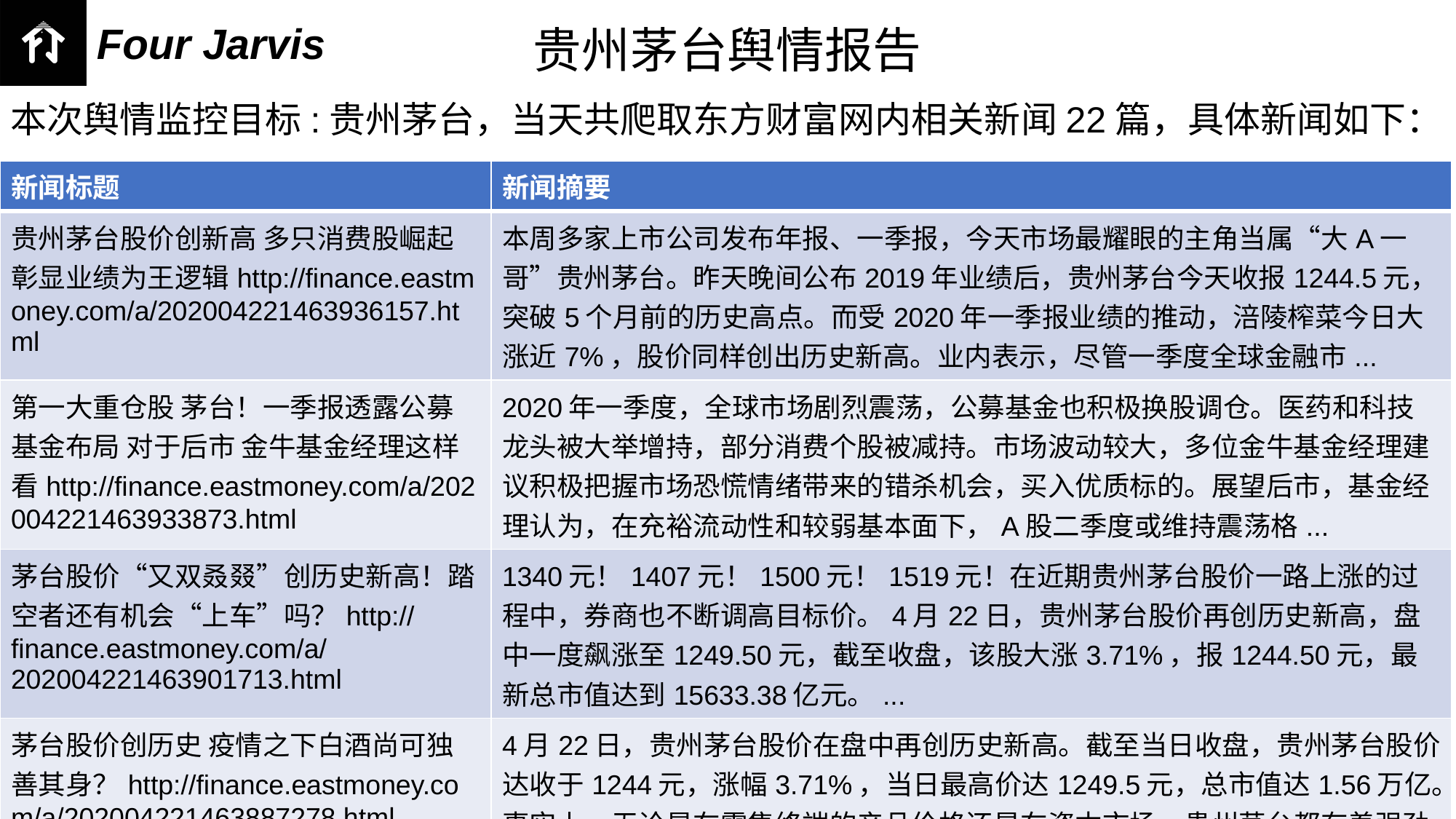

贵州茅台舆情报告
本次舆情监控目标:贵州茅台，当天共爬取东方财富网内相关新闻22篇，具体新闻如下：
| 新闻标题 | 新闻摘要 |
| --- | --- |
| 贵州茅台股价创新高 多只消费股崛起彰显业绩为王逻辑http://finance.eastmoney.com/a/202004221463936157.html | 本周多家上市公司发布年报、一季报，今天市场最耀眼的主角当属“大A一哥”贵州茅台。昨天晚间公布2019年业绩后，贵州茅台今天收报1244.5元，突破5个月前的历史高点。而受2020年一季报业绩的推动，涪陵榨菜今日大涨近7%，股价同样创出历史新高。业内表示，尽管一季度全球金融市... |
| 第一大重仓股 茅台！一季报透露公募基金布局 对于后市 金牛基金经理这样看http://finance.eastmoney.com/a/202004221463933873.html | 2020年一季度，全球市场剧烈震荡，公募基金也积极换股调仓。医药和科技龙头被大举增持，部分消费个股被减持。市场波动较大，多位金牛基金经理建议积极把握市场恐慌情绪带来的错杀机会，买入优质标的。展望后市，基金经理认为，在充裕流动性和较弱基本面下，A股二季度或维持震荡格... |
| 茅台股价“又双叒叕”创历史新高！踏空者还有机会“上车”吗？http://finance.eastmoney.com/a/202004221463901713.html | 1340元！1407元！1500元！1519元！在近期贵州茅台股价一路上涨的过程中，券商也不断调高目标价。4月22日，贵州茅台股价再创历史新高，盘中一度飙涨至1249.50元，截至收盘，该股大涨3.71%，报1244.50元，最新总市值达到15633.38亿元。... |
| 茅台股价创历史 疫情之下白酒尚可独善其身？http://finance.eastmoney.com/a/202004221463887278.html | 4月22日，贵州茅台股价在盘中再创历史新高。截至当日收盘，贵州茅台股价达收于1244元，涨幅3.71%，当日最高价达1249.5元，总市值达1.56万亿。事实上，无论是在零售终端的产品价格还是在资本市场，贵州茅台都有着强劲表现。近日，记者走访了部分线下终端市场发现，北京市场飞... |
| “富人喝酒穷人吃菜”的一天？机构兴奋了：茅台再涨两成！白酒股蹭上“新基建” 这究竟是啥神逻辑？http://finance.eastmoney.com/a/202004221463878923.html | 今天，A股成为了“一瓶酒”和“一包咸菜”表演的舞台！“股王”贵州茅台高开高走，收涨3.71%，报1249.50元/股，在连续上涨了1个月、涨幅达到30%之后，终于突破了去年11月19日盘中创下的前期高点，再度刷新历史纪录！贵州茅台近期日K线图“喝酒正该下菜... |
| 贵州茅台市值再创新高 超越可口可乐居全球第一http://life.eastmoney.com/a/202004221463877267.html | 22日，中国A股明星企业贵州茅台股价大涨逾3%，每股股价收于1244.5元(人民币，下同)，推动公司市值再创新高，达到1.56万亿元。贵州茅台的市值不仅再创新高，也超越了可口可乐公司。根据金融数据服务商万得资讯(Wind)的数据，目前，全球食品饮料市值破万亿元的公司... |
| 茅台发布2019财报 营收增速创三年新低http://finance.eastmoney.com/a/202004221463854310.html | 长期以来，贵州茅台因“不倒翁”一般的业绩表现为众多机构热捧，但其2019年16.01%的营收增速已经创下近四年来的最低水平。此外，值得注意的是，贵州茅台在财报中预计2020年的业绩增速仅为10%，在今年的基础之上再次下滑。贵州茅台(600519.SH)发布了人事巨... |
| 市值冠军宝座让位于茅台的可口可乐 一季报超预期 巴菲特在坚守、美国先锋增持 还有众多股东在减持（附图表）http://finance.eastmoney.com/a/202004221463854161.html | 4月21日，可口可乐公司发布的2020财年第一季度财报显示，公司实现营收86亿美元，相较去年同期的86.94亿美元小幅下降1%，高于市场预期的82.82亿美元；归母净利润为27.75亿美元，相较去年同期的16.78亿美元大增65%，同时高于市场预期的19.58亿美元；基本每股... |
| 最新！茅台创新高背后：林园等投资人点赞茅台2019年“成绩单” “锚”属性凸显（附图）http://finance.eastmoney.com/a/202004221463846854.html | 4月22日，贵州茅台股价在盘中一度冲上1249.50元的历史新高度，收盘价也创历史新高达到1244.50元。在股价创新高背后，是贵州茅台4月21日晚发布2019年年报的“利好刺激”。年报显示，公司2019年营业总收入(合并报表)为888.54亿元，同比增长15.09%，... |
| 贵州茅台04月22日发生3笔大宗交易 共成交3198.37万元http://stock.eastmoney.com/a/202004221463826815.html | 2020年04月22日，贵州茅台发生了3笔大宗交易，总成交数量为2.57万股，总成交金额为3198.37万元，成交均价为1244.50元，当日收盘报价1244.50元，涨幅3.71%，成交金额54.30亿元；大宗交易成交金额占当日成交金额0.59%，溢价0.00%。大宗交易详... |
| 十大成交出炉，复盘市场风格变化(4-22)http://stock.eastmoney.com/a/202004221463816982.html | 一、量看市场交易4月22日，沪深两市总计成交额为6069.27亿元，相较前一交易日的6497.46亿元下降6.59%。当日A股成交额低于五日均值，市场交易额持续走低。从申万一级行业来看，4月22日成交额最高的行业为医药生物，全日成交额达到803.91亿元，占两市当日成交额的13.... |
| 贵州茅台：3万吨酱香系列酒技改工程项目将确保如期完工http://finance.eastmoney.com/a/202004221463815011.html | 据贵州茅台消息，茅台酒股份公司3万吨酱香系列酒技改工程项目掀起“施工高潮”，确保如期完工。茅台3万吨酱香系列酒技改工程项目建成后，每年将新增3万吨酱香系列酒产能，使酱香系列酒的产能达到5.6万吨每年。（文章来源：e公司） |
| 贵州将建立科研团队 保障茅台酒有机原料供给http://finance.eastmoney.com/a/202004221463810748.html | 近日，贵州省农业农村厅副厅长、省酒用高粱产业发展领导小组组长方涛带队赴仁怀市、金沙县调研高粱标准化基地时透露，贵州将建立与茅台酒相匹配的科研团队，保障茅台酒有机原料供给。据悉，贵州正在全力推动建设长岗镇茅坡村、堰头村，五马镇红军村，茅坝镇安良村的4个茅台酒有机高粱高标准种植... |
| 10派170.25元！茅台推出最壕分红刷新A股记录http://video.eastmoney.com/a/202004221463802462.html | 提起茅台，我们除了能想到它称霸A股的股价，还有它如土豪般大手笔的分红。据券商中国报道，4月21号晚，贵州茅台披露了2019年业绩，同时它还公布了分红预案，对公司全体股东每10股派发现金红利170.25元(含税)，再度刷新A股记录，如果你买入一手贵州茅台，那么分红就有1700元... |
| “平价酒”仅占4% 分红+涨薪的茅台给消费者啥福利？http://finance.eastmoney.com/a/202004221463802258.html | 贵州茅台21日披露2019年年报，报告期内实现净利润412.06亿元，同比增加17.05%，也就是说，茅台每天约能赚到1.13亿元。“最强分红”令别人家的股民大呼羡慕；职工人均年薪超11万，上涨11.76%。然而，2019年茅台为了控价而建设的直销渠道成绩并不明显，销售量仅... |
| 贵州茅台股价收创历史新高：1244.50元！http://finance.eastmoney.com/a/202004221463796153.html | 4月22日下午1:42分，贵州茅台(600519.SH)股价盘中创出新高，1249.49元！当日收盘价为1244.50元，涨3.71%，为收盘价新高。此前，茅台的股价最高点出现在去年11月19日，盘中最高价为1241.61元。去年6月27日，贵州茅台(6... |
| 分红+涨薪的茅台给消费者啥福利？ 一年卖6万吨 “平价酒”仅占4%http://finance.eastmoney.com/a/202004221463770367.html | 贵州茅台21日披露2019年年报，报告期内实现净利润412.06亿元，同比增加17.05%，也就是说，茅台每天约能赚到1.13亿元。“最强分红”令别人家的股民大呼羡慕；职工人均年薪超11万，上涨11.76%。然而，2019年茅台为了控价而建设的直销渠道成绩并不明显，销售量仅... |
| 沪指涨0.60% 贵州茅台、新希望等38只个股盘中股价创历史新高http://finance.eastmoney.com/a/202004221463758546.html | 4月22日，沪指收报2843.98点，涨0.60%。东方财富Choice数据显示，今日有38只个股盘中股价创历史新高，个股包括中公教育、涪陵榨菜、贵州茅台、新希望等。东方财富Choice数据显示，今日盘中有28只个股股价创历史新低，分别为中国石油、贵人鸟、安宁股份等。... |
| 又“吃饱喝高”了！农业与饮料板块飙涨 一张A股“菜单”出炉！点餐吗？http://stock.eastmoney.com/a/202004221463753940.html | A股又“吃饱喝高”了！今日(4月22日)是消费白马股的天下，A股开启“吃好喝好”模式，农业种植、猪肉、农产品加工等农业产业链板块飙涨，白酒、食品加工制造等板块同样发力做多。在农业种植板块之中，丰乐种业、荃银高科、万向德农、大北农、农发种业、登海种业等个股掀起涨停潮；在... |
| 基金收评：三大股指收红！消费板块成主角 “股王”创新高http://fund.eastmoney.com/a/202004221463733362.html | A股三大股指低开高走，农业板块集体向上，“股王”贵州茅台(600519.SH)又创新高了。盘面回顾隔夜美股及原油市场相继大跌，今日早盘三大股指均低开，昨日领跌的农业板块集体发力，带动指数跌幅收窄，盘中三大指数一度集体翻红。午后权重板块白酒发力，带动沪指迅速... |
| 又一次 茅台“飞天”了！http://finance.eastmoney.com/a/202004221463979173.html | 今天，A股三大指数呈现低开高走态势，全天震荡收涨，其中贵州茅台的股价时隔五个月再次创出历史新高，带动白酒板块整体走强，这一市场动态又释放了哪些信号？4月22日午盘，贵州茅台股价持续走强，盘中涨至每股1249.5元，创下历史新高。贵州茅台在21日晚间披露年报信息显示... |
| 贵州茅台现3笔大宗交易 总成交金额3198.37万元http://finance.eastmoney.com/a/202004221463975214.html | 贵州茅台4月22日大宗交易平台共发生3笔成交，合计成交量2.57万股，成交金额3198.37万元。成交价格均为1244.50元。进一步统计，近3个月内该股累计发生116笔大宗交易，合计成交金额为19.38亿元。证券时报·数据宝统计显示，贵州茅台今日收盘价... |